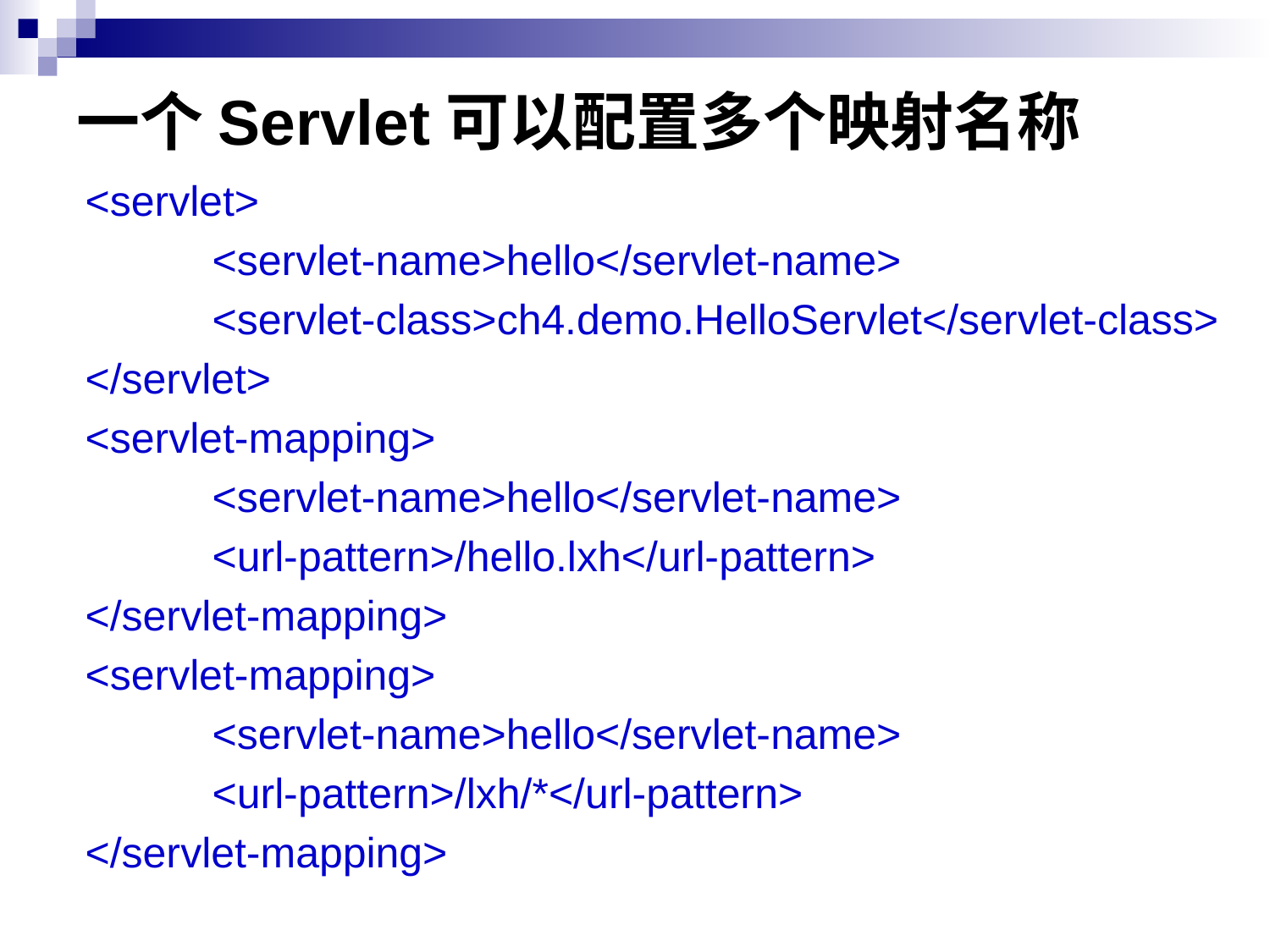

# 一个Servlet可以配置多个映射名称
	<servlet>
		<servlet-name>hello</servlet-name>
		<servlet-class>ch4.demo.HelloServlet</servlet-class>
	</servlet>
	<servlet-mapping>
		<servlet-name>hello</servlet-name>
		<url-pattern>/hello.lxh</url-pattern>
	</servlet-mapping>
	<servlet-mapping>
		<servlet-name>hello</servlet-name>
		<url-pattern>/lxh/*</url-pattern>
	</servlet-mapping>
9